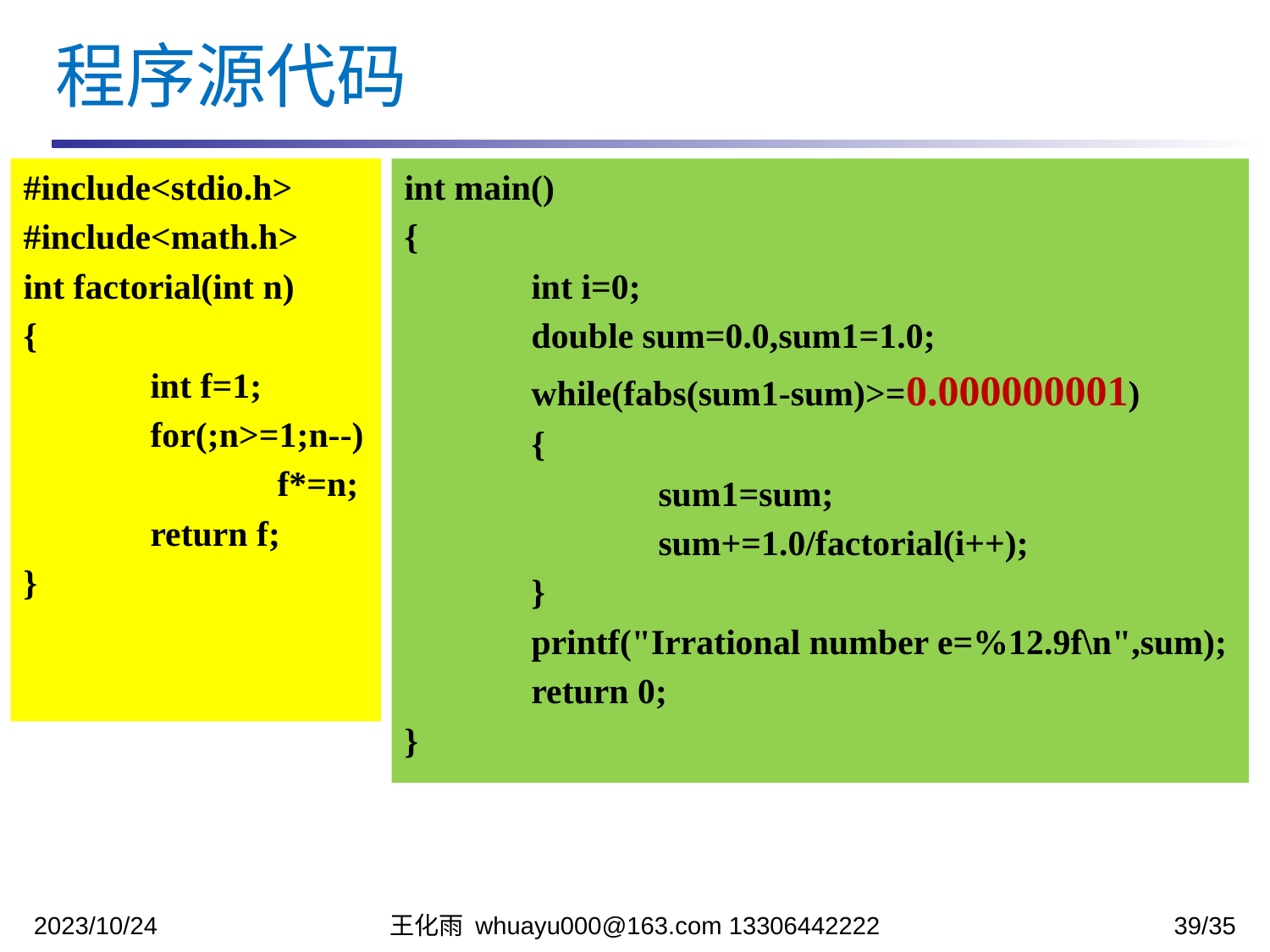

程序源代码
#include<stdio.h>
#include<math.h>
int factorial(int n)
{
	int f=1;
	for(;n>=1;n--)
		f*=n;
	return f;
}
int main()
{
	int i=0;
	double sum=0.0,sum1=1.0;
	while(fabs(sum1-sum)>=0.000000001)
	{
		sum1=sum;
		sum+=1.0/factorial(i++);
	}
	printf("Irrational number e=%12.9f\n",sum);
	return 0;
}
2023/10/24
王化雨 whuayu000@163.com 13306442222
39/35